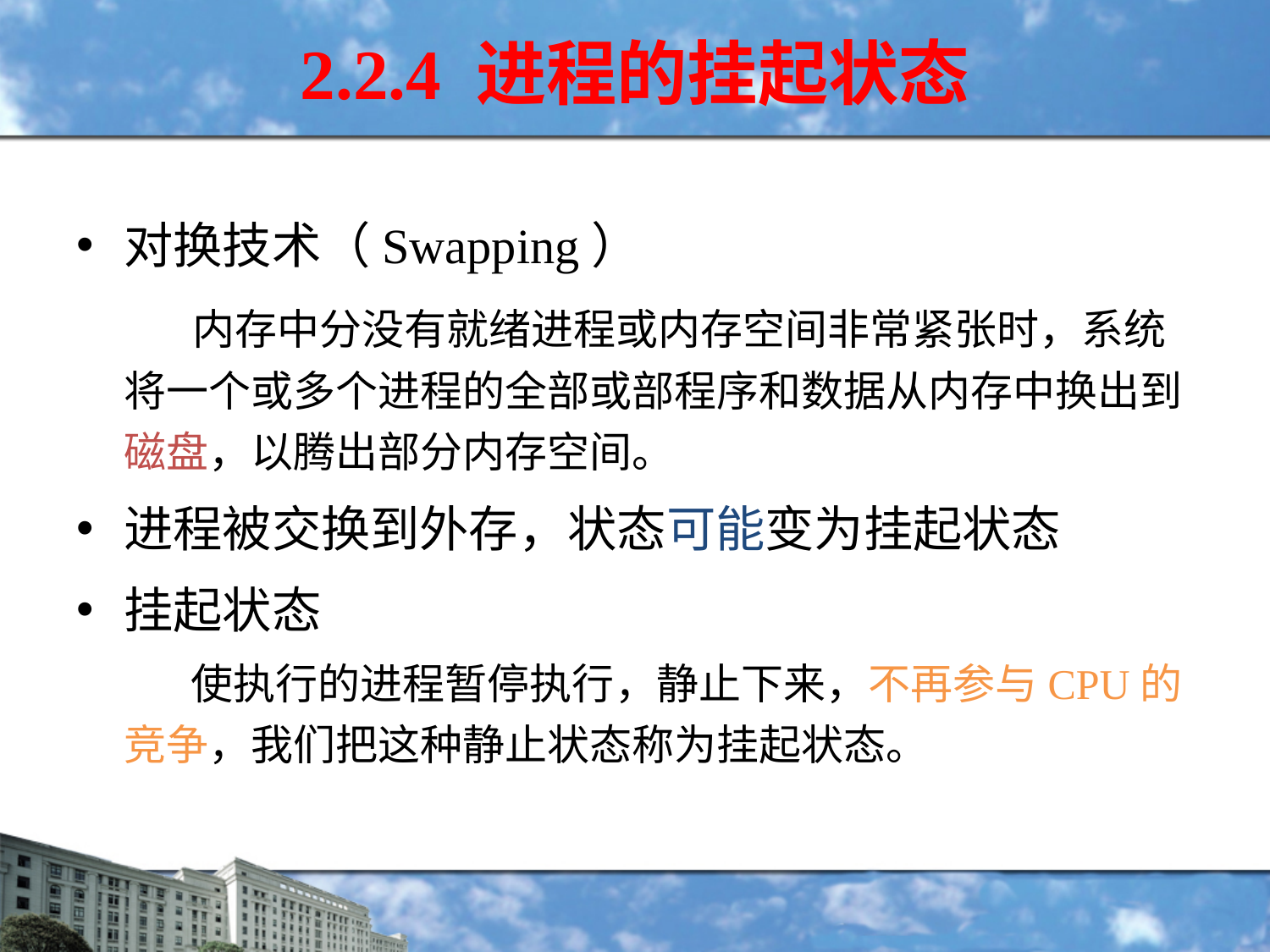

2.2.4 进程的挂起状态
对换技术（Swapping）
           内存中分没有就绪进程或内存空间非常紧张时，系统将一个或多个进程的全部或部程序和数据从内存中换出到磁盘，以腾出部分内存空间。
进程被交换到外存，状态可能变为挂起状态
挂起状态
           使执行的进程暂停执行，静止下来，不再参与CPU的竞争，我们把这种静止状态称为挂起状态。